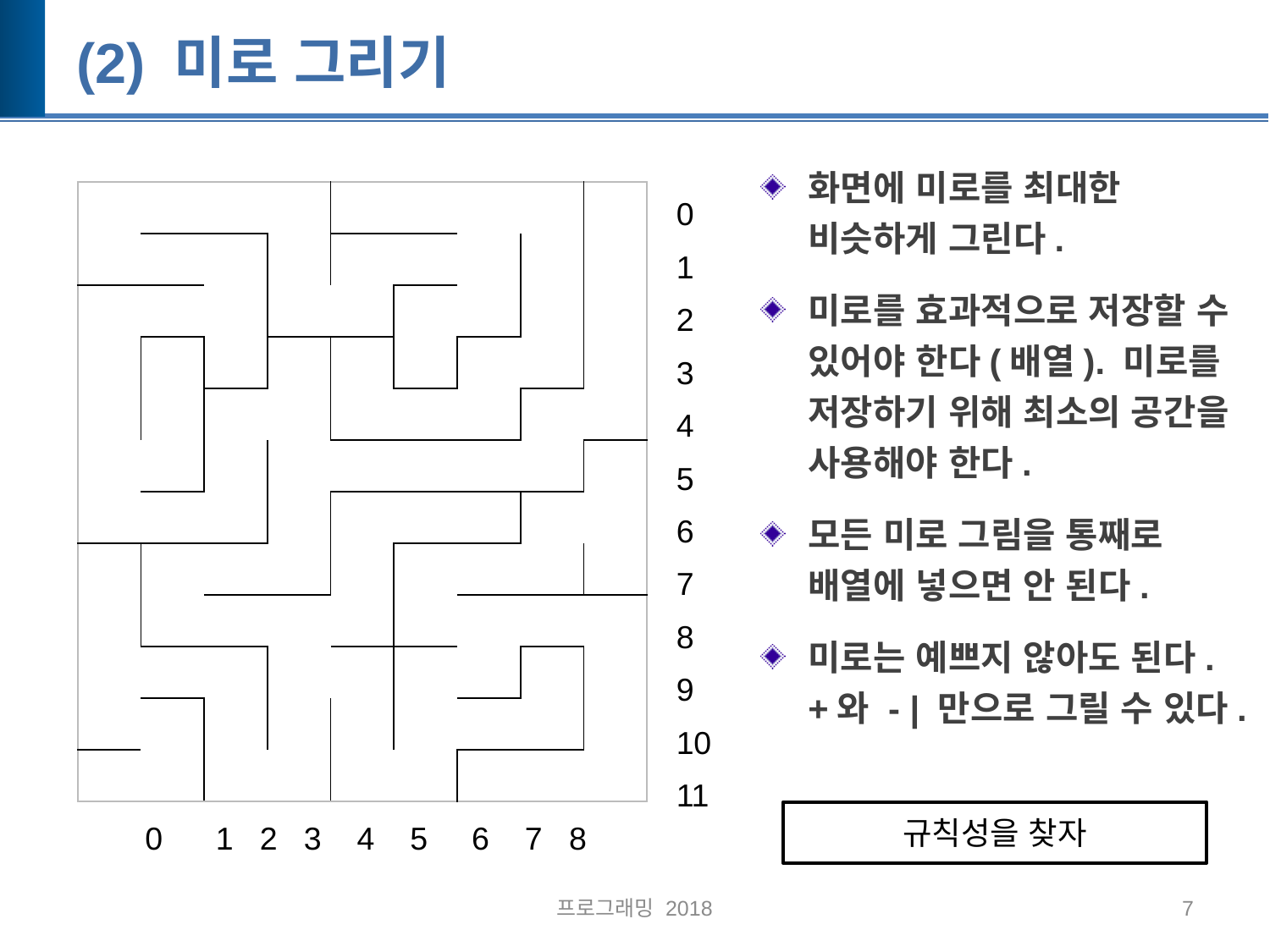

# (2) 미로 그리기
화면에 미로를 최대한 비슷하게 그린다.
미로를 효과적으로 저장할 수 있어야 한다(배열). 미로를 저장하기 위해 최소의 공간을 사용해야 한다.
모든 미로 그림을 통째로 배열에 넣으면 안 된다.
미로는 예쁘지 않아도 된다. +와 - | 만으로 그릴 수 있다.
0
1
2
3
4
5
6
7
8
9
10
11
|  |  |  |  |  |  |  |  |  |
| --- | --- | --- | --- | --- | --- | --- | --- | --- |
|  |  |  |  |  |  |  |  |  |
|  |  |  |  |  |  |  |  |  |
|  |  |  |  |  |  |  |  |  |
|  |  |  |  |  |  |  |  |  |
|  |  |  |  |  |  |  |  |  |
|  |  |  |  |  |  |  |  |  |
|  |  |  |  |  |  |  |  |  |
|  |  |  |  |  |  |  |  |  |
|  |  |  |  |  |  |  |  |  |
|  |  |  |  |  |  |  |  |  |
|  |  |  |  |  |  |  |  |  |
규칙성을 찾자
0      1   2   3    4    5     6    7   8
프로그래밍 2018
7